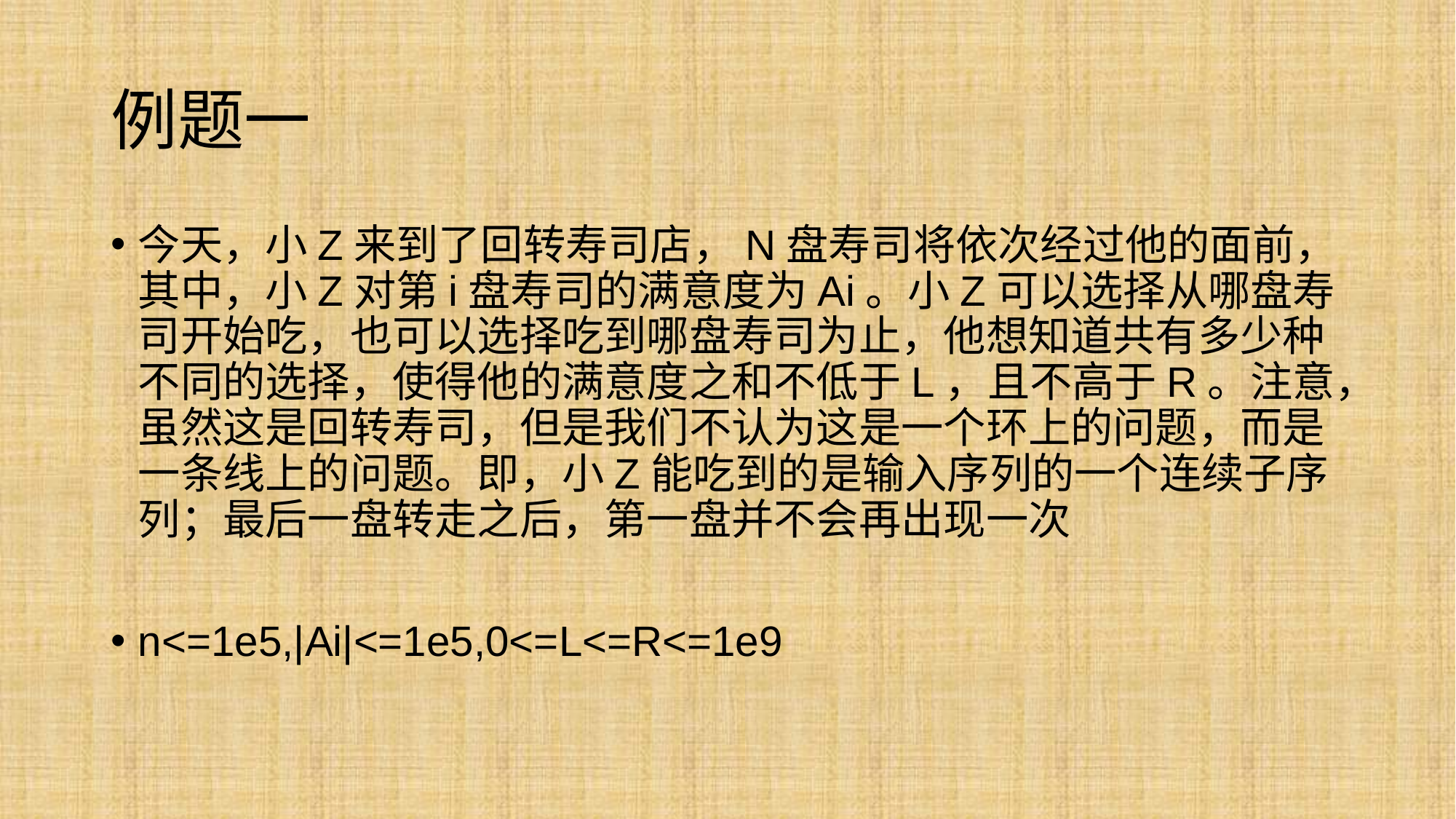

# 例题一
今天，小Z来到了回转寿司店，N盘寿司将依次经过他的面前，其中，小Z对第i盘寿司的满意度为Ai。小Z可以选择从哪盘寿司开始吃，也可以选择吃到哪盘寿司为止，他想知道共有多少种不同的选择，使得他的满意度之和不低于L，且不高于R。注意，虽然这是回转寿司，但是我们不认为这是一个环上的问题，而是一条线上的问题。即，小Z能吃到的是输入序列的一个连续子序列；最后一盘转走之后，第一盘并不会再出现一次

n<=1e5,|Ai|<=1e5,0<=L<=R<=1e9